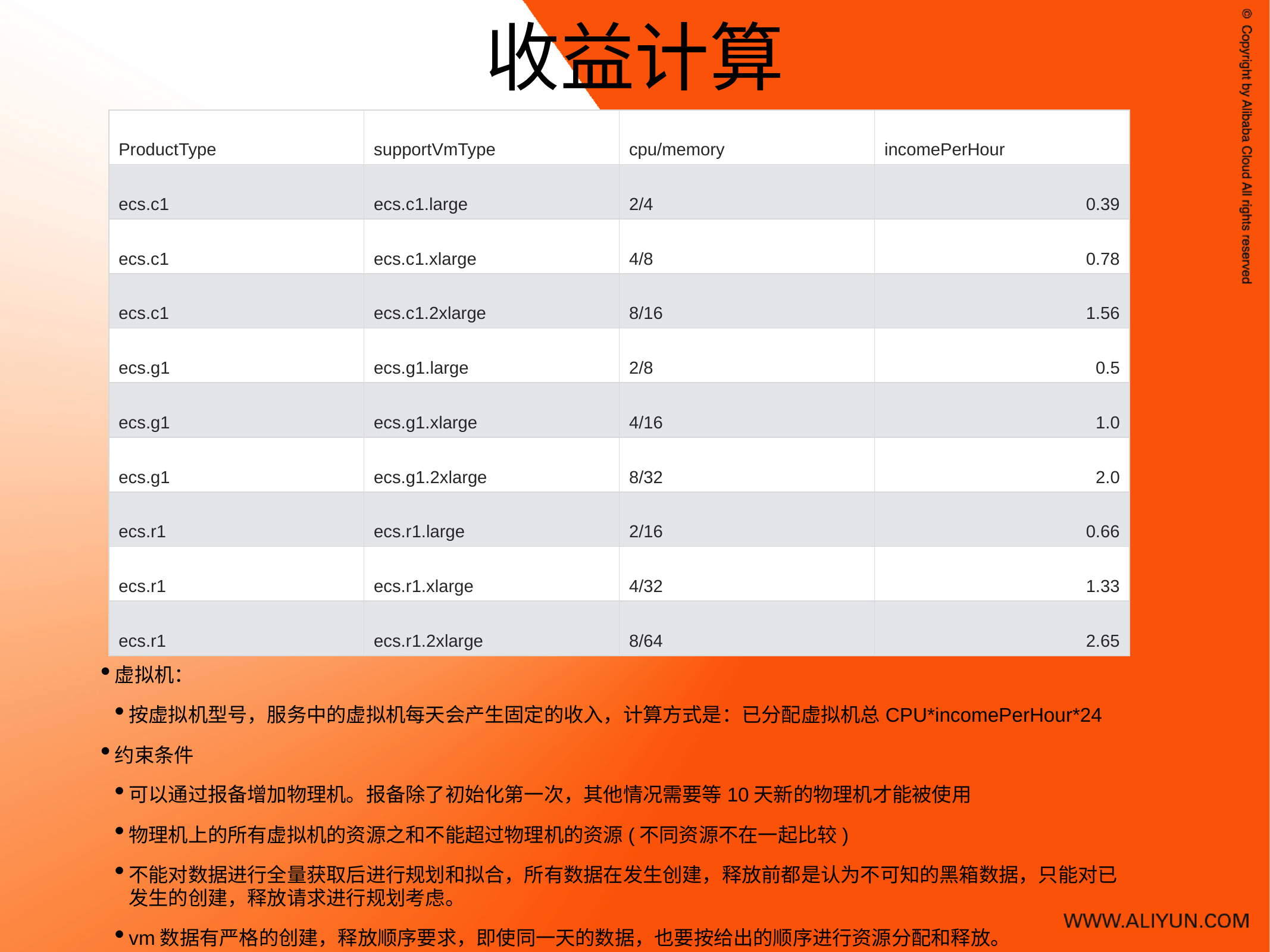

# 收益计算
| ProductType | supportVmType | cpu/memory | incomePerHour |
| --- | --- | --- | --- |
| ecs.c1 | ecs.c1.large | 2/4 | 0.39 |
| ecs.c1 | ecs.c1.xlarge | 4/8 | 0.78 |
| ecs.c1 | ecs.c1.2xlarge | 8/16 | 1.56 |
| ecs.g1 | ecs.g1.large | 2/8 | 0.5 |
| ecs.g1 | ecs.g1.xlarge | 4/16 | 1.0 |
| ecs.g1 | ecs.g1.2xlarge | 8/32 | 2.0 |
| ecs.r1 | ecs.r1.large | 2/16 | 0.66 |
| ecs.r1 | ecs.r1.xlarge | 4/32 | 1.33 |
| ecs.r1 | ecs.r1.2xlarge | 8/64 | 2.65 |
虚拟机：
按虚拟机型号，服务中的虚拟机每天会产生固定的收入，计算方式是：已分配虚拟机总CPU*incomePerHour*24
约束条件
可以通过报备增加物理机。报备除了初始化第一次，其他情况需要等10天新的物理机才能被使用
物理机上的所有虚拟机的资源之和不能超过物理机的资源(不同资源不在一起比较)
不能对数据进行全量获取后进行规划和拟合，所有数据在发生创建，释放前都是认为不可知的黑箱数据，只能对已发生的创建，释放请求进行规划考虑。
vm数据有严格的创建，释放顺序要求，即使同一天的数据，也要按给出的顺序进行资源分配和释放。